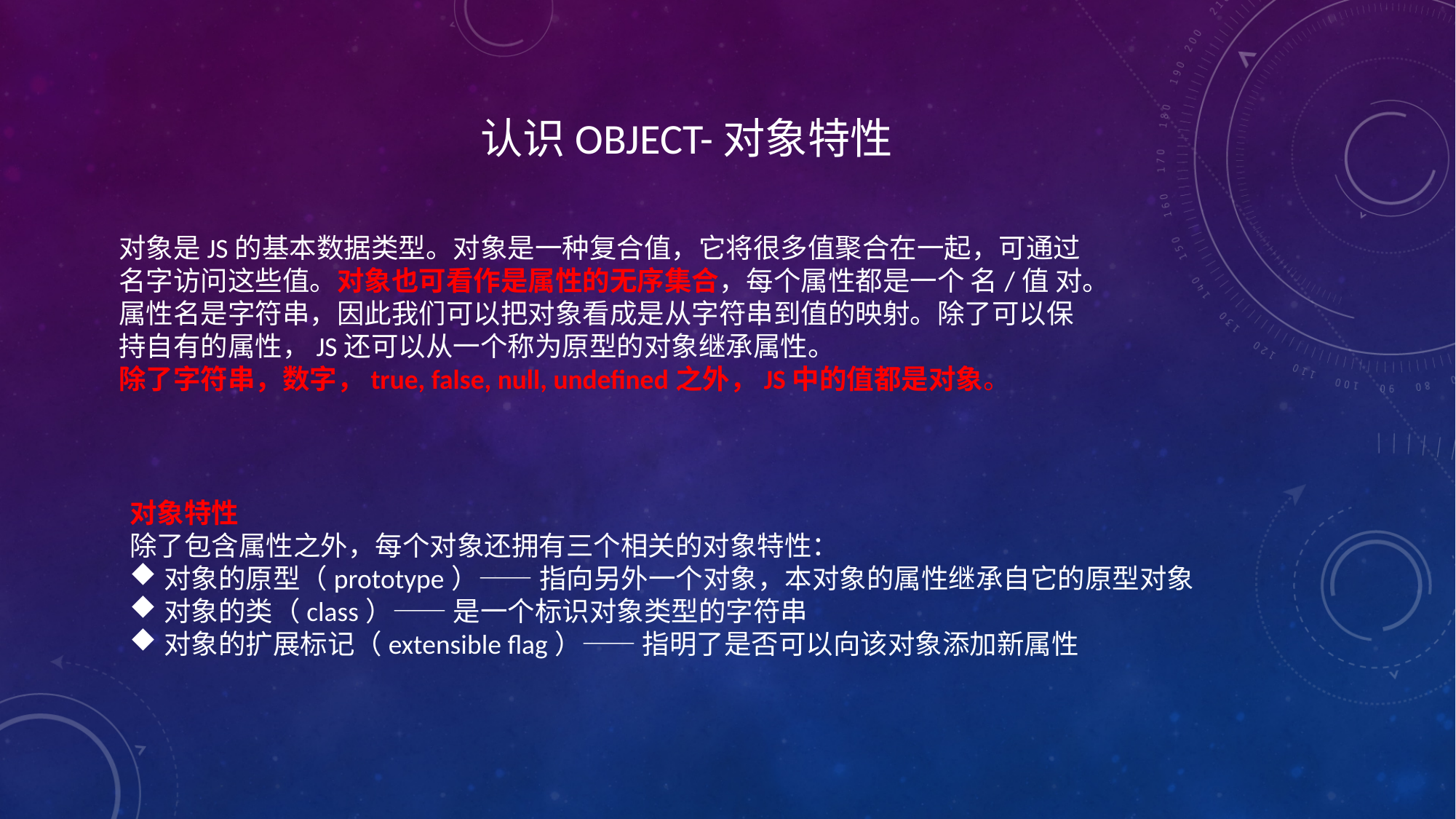

# 认识Object-对象特性
对象是JS的基本数据类型。对象是一种复合值，它将很多值聚合在一起，可通过名字访问这些值。对象也可看作是属性的无序集合，每个属性都是一个 名/值 对。属性名是字符串，因此我们可以把对象看成是从字符串到值的映射。除了可以保持自有的属性，JS还可以从一个称为原型的对象继承属性。
除了字符串，数字，true, false, null, undefined之外，JS中的值都是对象。
对象特性
除了包含属性之外，每个对象还拥有三个相关的对象特性：
对象的原型（prototype）—— 指向另外一个对象，本对象的属性继承自它的原型对象
对象的类（class）—— 是一个标识对象类型的字符串
对象的扩展标记（extensible flag）—— 指明了是否可以向该对象添加新属性